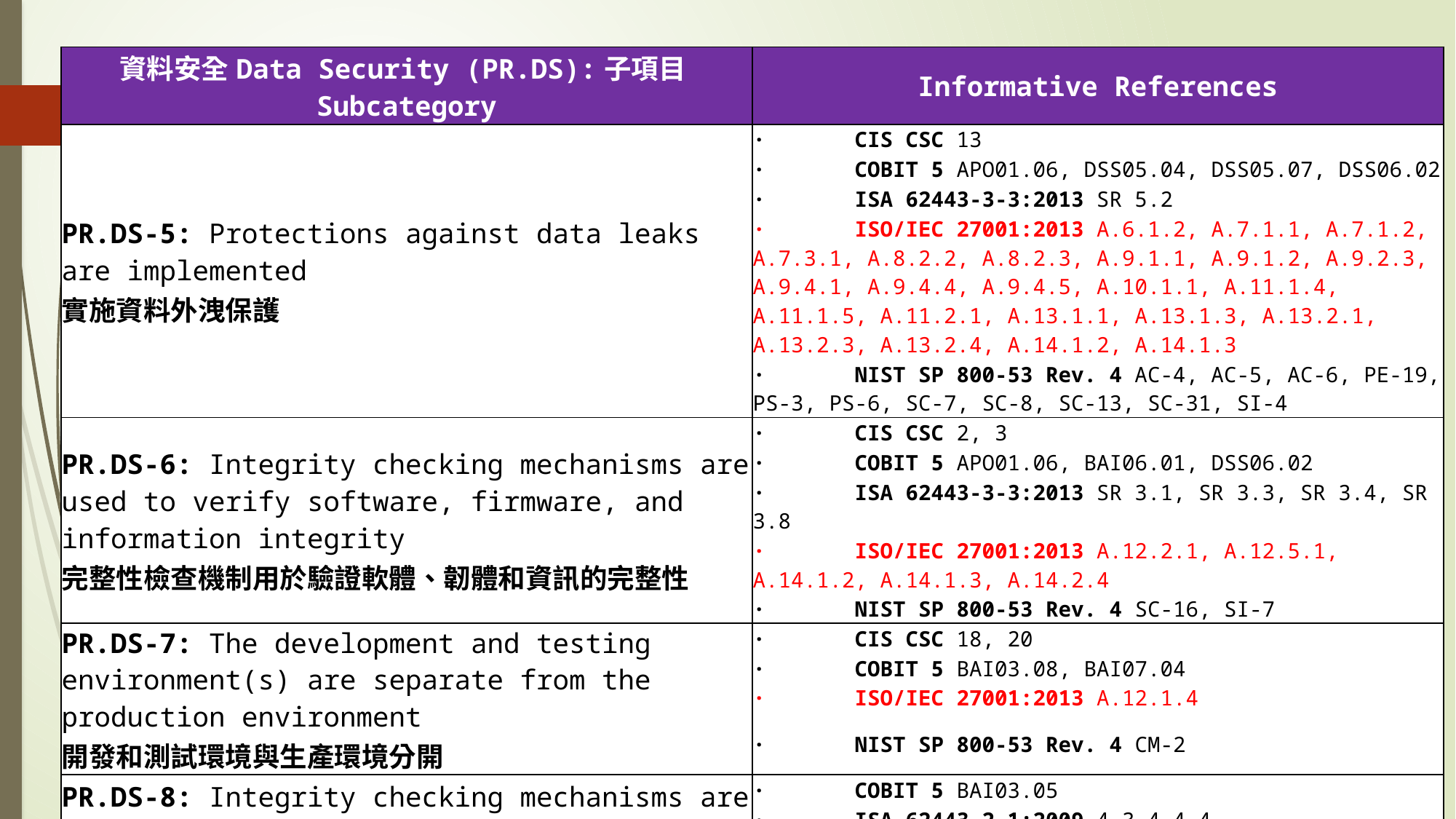

| 資料安全Data Security (PR.DS):子項目Subcategory | Informative References |
| --- | --- |
| PR.DS-5: Protections against data leaks are implemented 實施資料外洩保護 | ·       CIS CSC 13 |
|  | ·       COBIT 5 APO01.06, DSS05.04, DSS05.07, DSS06.02 |
|  | ·       ISA 62443-3-3:2013 SR 5.2 |
|  | ·       ISO/IEC 27001:2013 A.6.1.2, A.7.1.1, A.7.1.2, A.7.3.1, A.8.2.2, A.8.2.3, A.9.1.1, A.9.1.2, A.9.2.3, A.9.4.1, A.9.4.4, A.9.4.5, A.10.1.1, A.11.1.4, A.11.1.5, A.11.2.1, A.13.1.1, A.13.1.3, A.13.2.1, A.13.2.3, A.13.2.4, A.14.1.2, A.14.1.3 |
|  | ·       NIST SP 800-53 Rev. 4 AC-4, AC-5, AC-6, PE-19, PS-3, PS-6, SC-7, SC-8, SC-13, SC-31, SI-4 |
| PR.DS-6: Integrity checking mechanisms are used to verify software, firmware, and information integrity 完整性檢查機制用於驗證軟體、韌體和資訊的完整性 | ·       CIS CSC 2, 3 |
|  | ·       COBIT 5 APO01.06, BAI06.01, DSS06.02 |
|  | ·       ISA 62443-3-3:2013 SR 3.1, SR 3.3, SR 3.4, SR 3.8 |
|  | ·       ISO/IEC 27001:2013 A.12.2.1, A.12.5.1, A.14.1.2, A.14.1.3, A.14.2.4 |
|  | ·       NIST SP 800-53 Rev. 4 SC-16, SI-7 |
| PR.DS-7: The development and testing environment(s) are separate from the production environment 開發和測試環境與生產環境分開 | ·       CIS CSC 18, 20 |
|  | ·       COBIT 5 BAI03.08, BAI07.04 |
|  | ·       ISO/IEC 27001:2013 A.12.1.4 |
|  | ·       NIST SP 800-53 Rev. 4 CM-2 |
| PR.DS-8: Integrity checking mechanisms are used to verify hardware integrity 完整性檢查機制用於驗證硬體完整性 | ·       COBIT 5 BAI03.05 |
|  | ·       ISA 62443-2-1:2009 4.3.4.4.4 |
|  | ·       ISO/IEC 27001:2013 A.11.2.4 |
|  | ·       NIST SP 800-53 Rev. 4 SA-10, SI-7 |